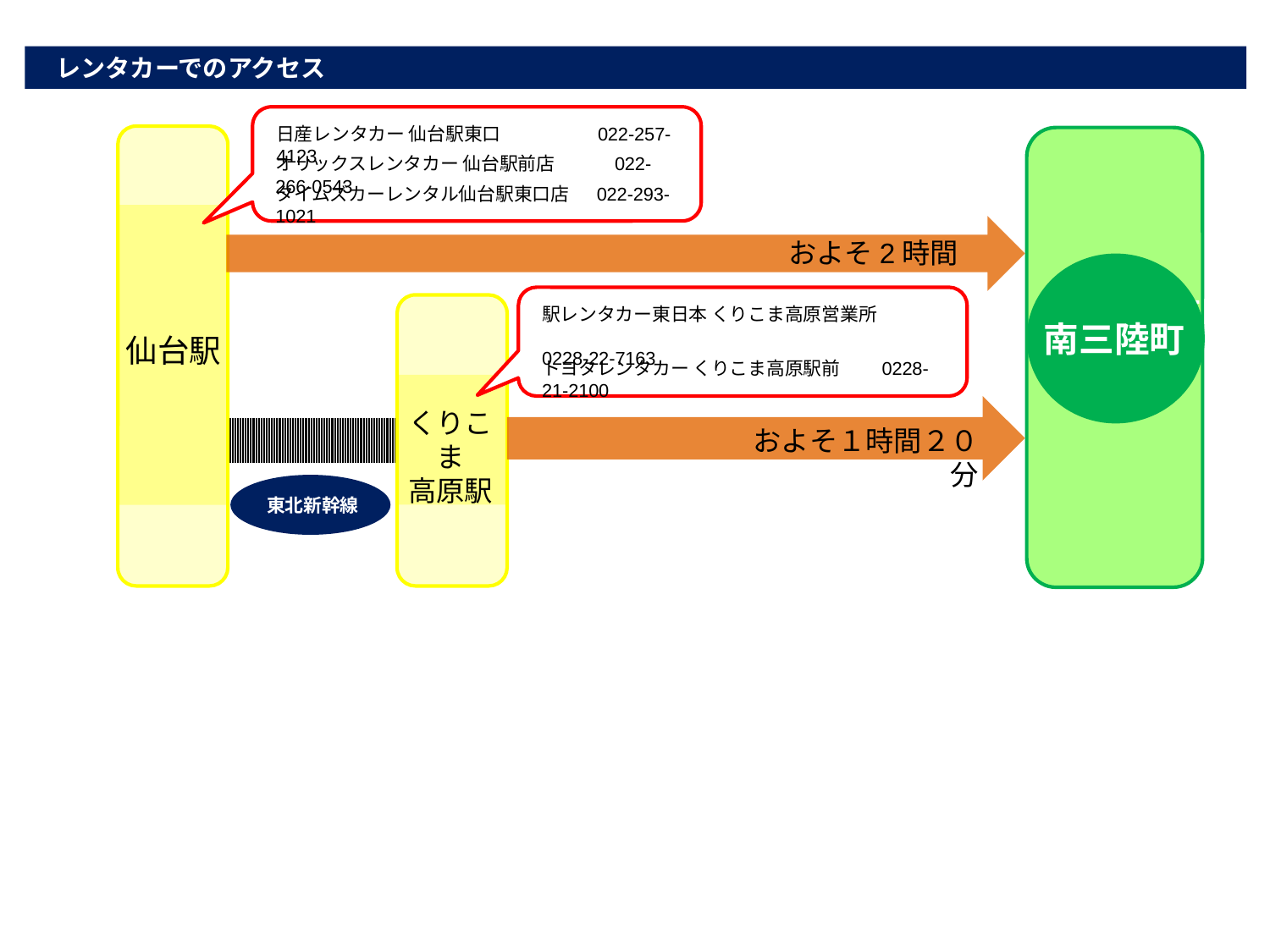

レンタカーでのアクセス

日産レンタカー 仙台駅東口　　　　　022-257-4123

オリックスレンタカー 仙台駅前店　　　022-266-0543
タイムズカーレンタル仙台駅東口店 　022-293-1021

およそ2時間

南三陸町

南三陸町

駅レンタカー東日本 くりこま高原営業所
　　　　　　　　　　　　　　　　　　　　　0228-22-7163
仙台駅
トヨタレンタカー くりこま高原駅前　　0228-21-2100

くりこま
高原駅
およそ１時間２０分

東北新幹線